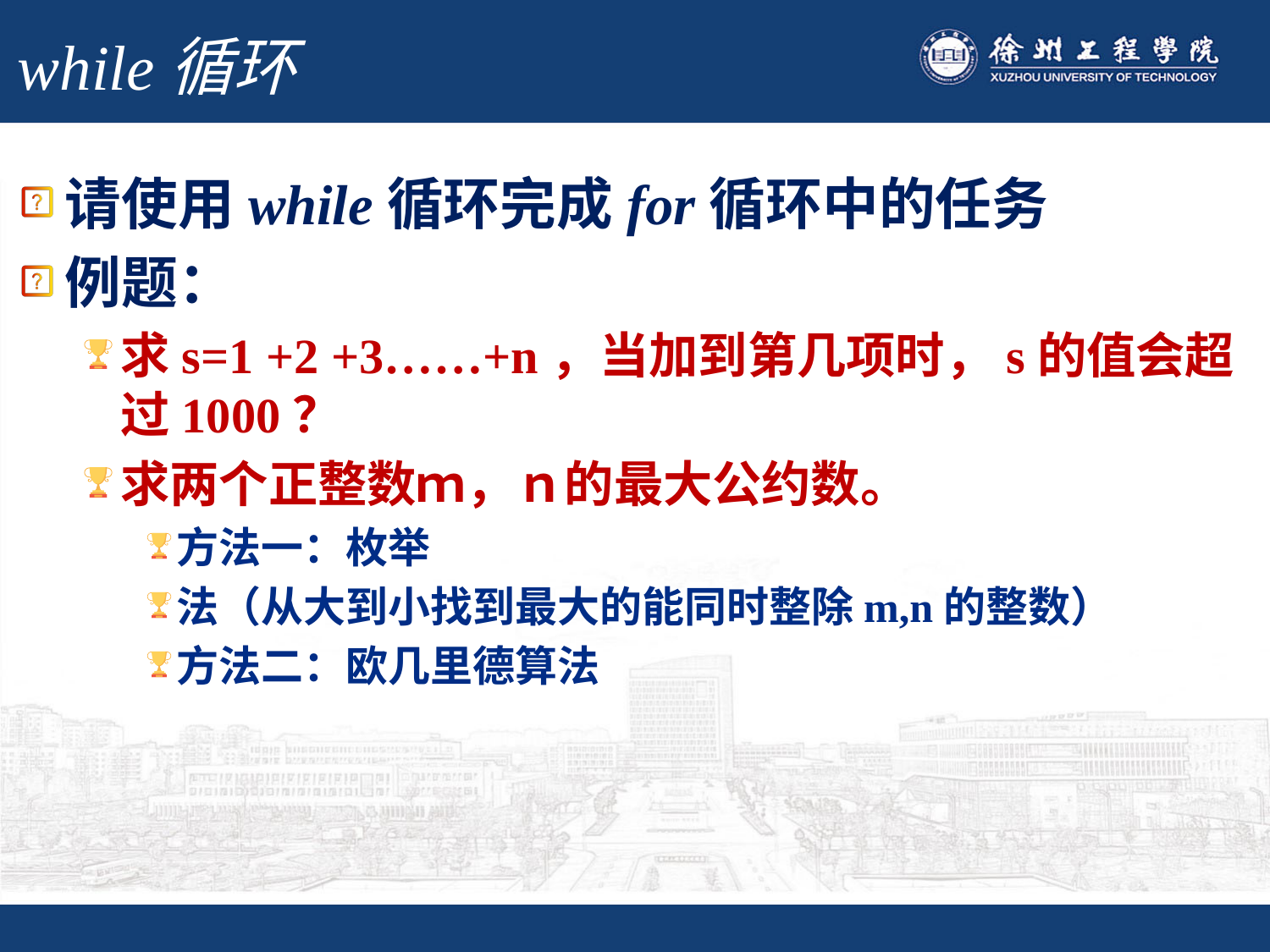

# while循环
请使用while循环完成for循环中的任务
例题：
求s=1 +2 +3……+n，当加到第几项时，s的值会超过1000？
求两个正整数ｍ，ｎ的最大公约数。
方法一：枚举
法（从大到小找到最大的能同时整除m,n的整数）
方法二：欧几里德算法